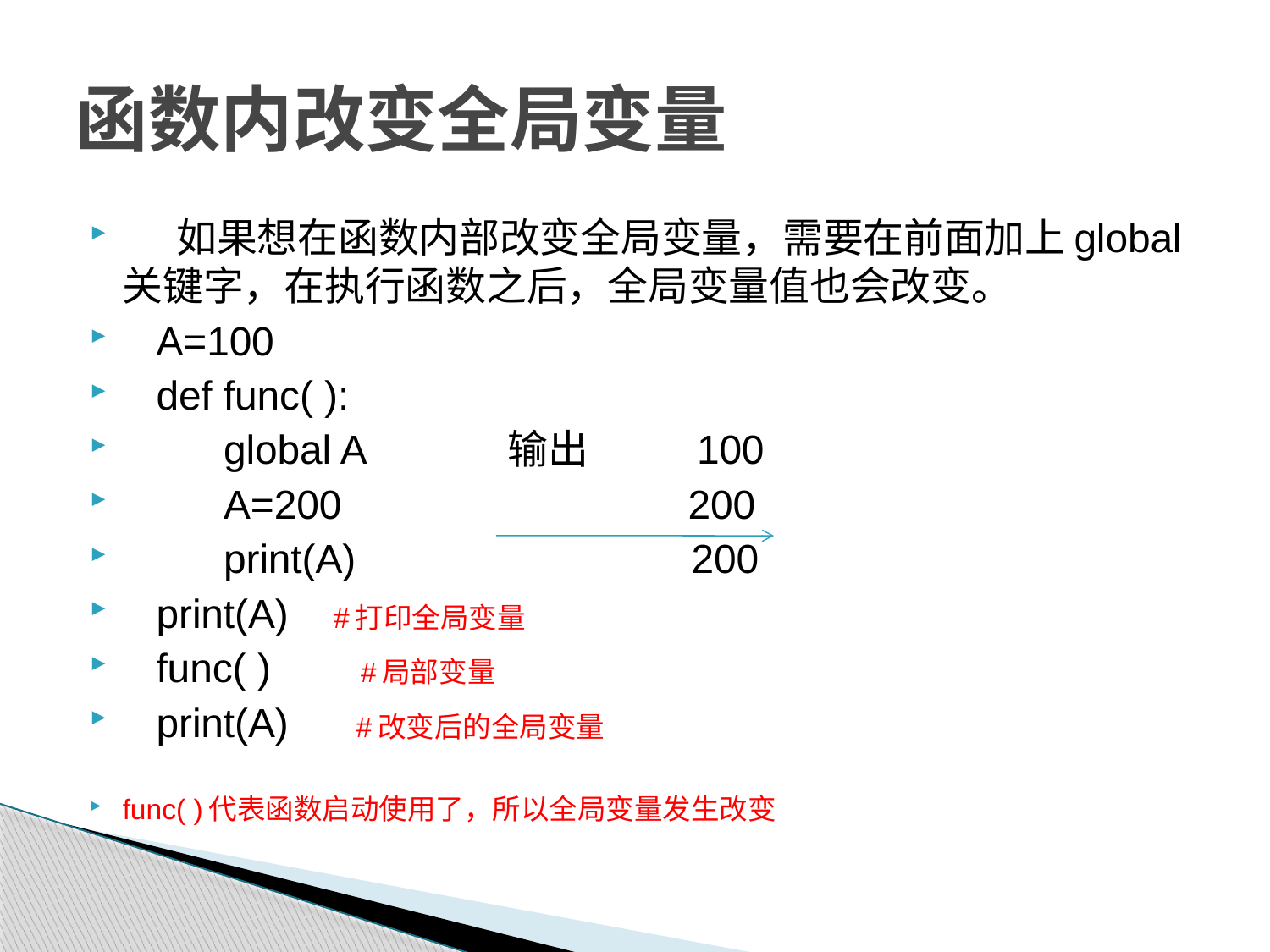

# 函数内改变全局变量
     如果想在函数内部改变全局变量，需要在前面加上global关键字，在执行函数之后，全局变量值也会改变。
   A=100
   def func( ):
         global A            输出           100
         A=200                               200
         print(A)                              200
   print(A)    #打印全局变量
   func( )        #局部变量
   print(A)      #改变后的全局变量

func( )代表函数启动使用了，所以全局变量发生改变